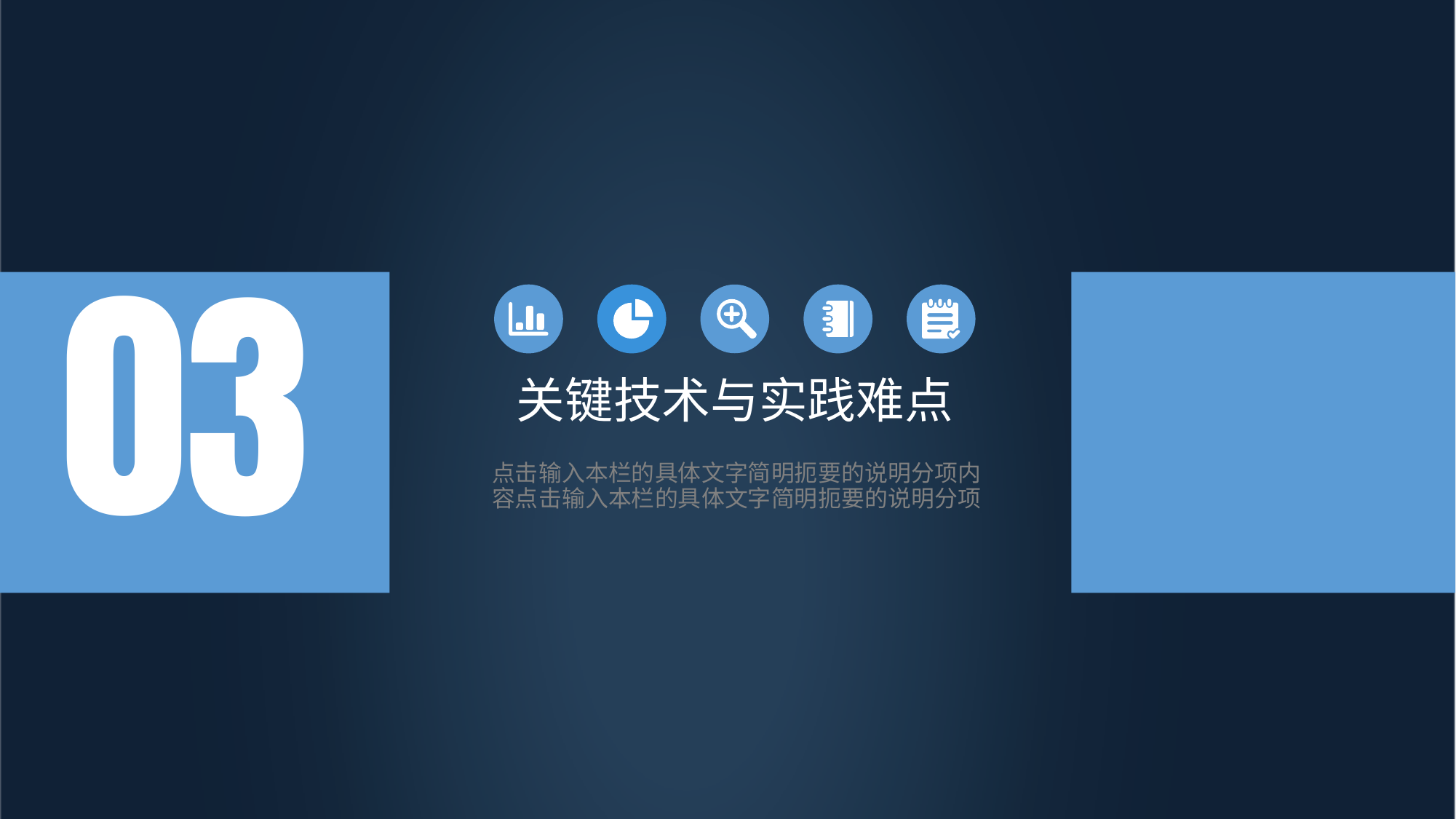

03
关键技术与实践难点
点击输入本栏的具体文字简明扼要的说明分项内容点击输入本栏的具体文字简明扼要的说明分项